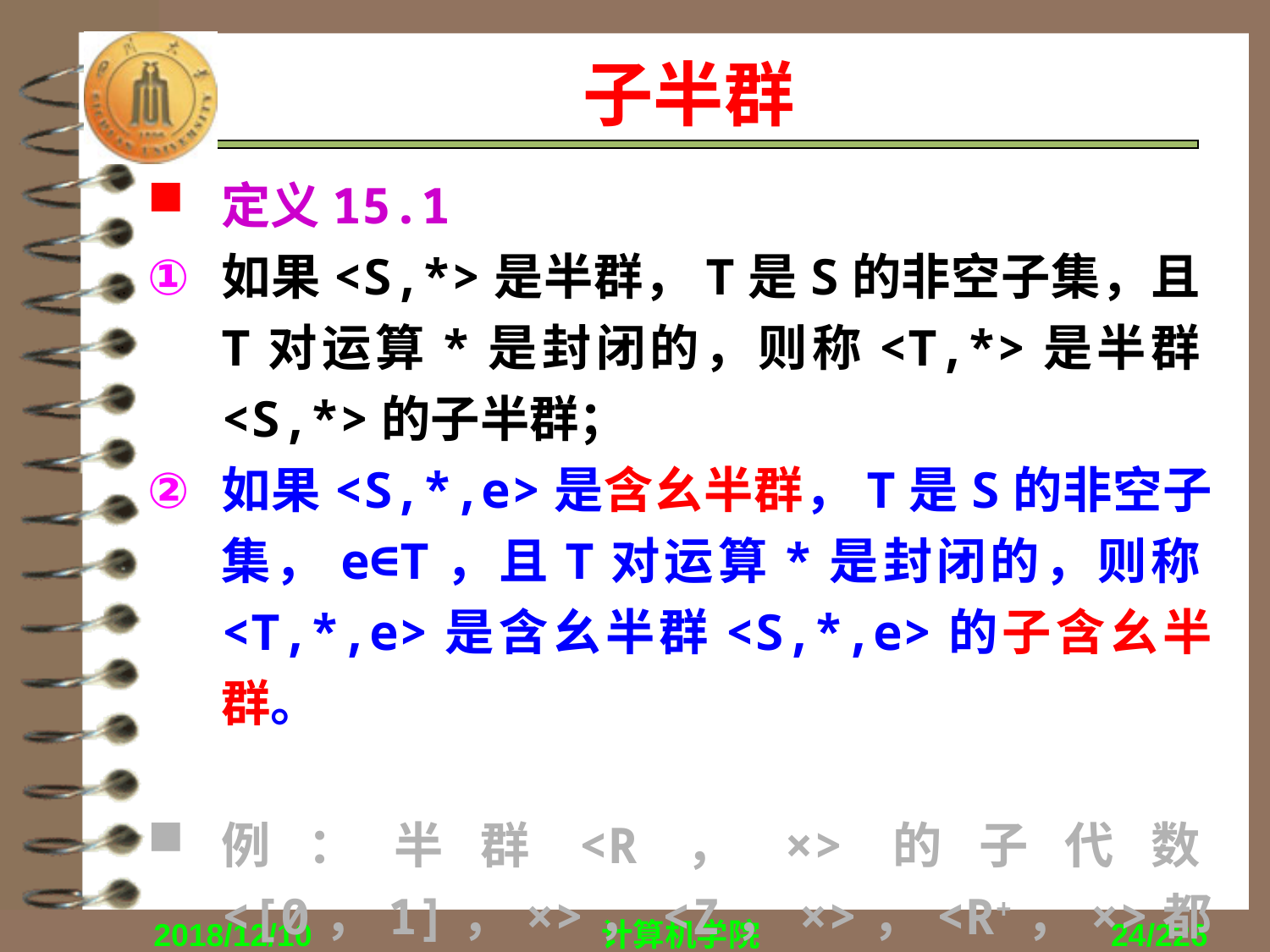

# 子半群
定义15.1
如果<S,*>是半群，T是S的非空子集，且T对运算*是封闭的，则称<T,*>是半群<S,*>的子半群；
如果<S,*,e>是含幺半群，T是S的非空子集，e∈T，且T对运算*是封闭的，则称<T,*,e>是含幺半群<S,*,e>的子含幺半群。

例：半群<R，×>的子代数<[0，1]，×>，<Z，×>，<R+，×>都是<R，×>的子半群。
2018/12/10
计算机学院
24/226